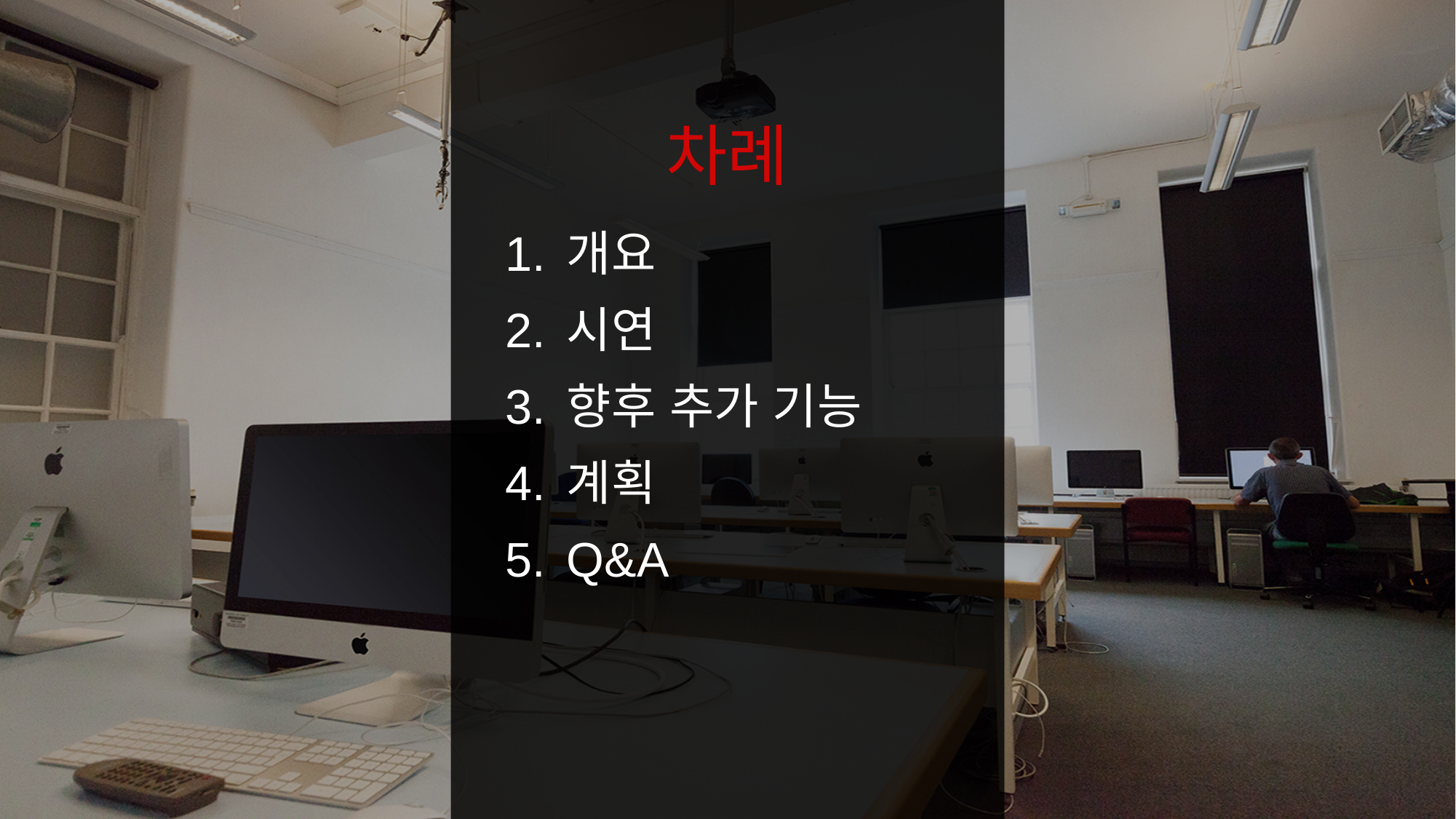

차례
개요

시연

향후 추가 기능

계획

Q&A